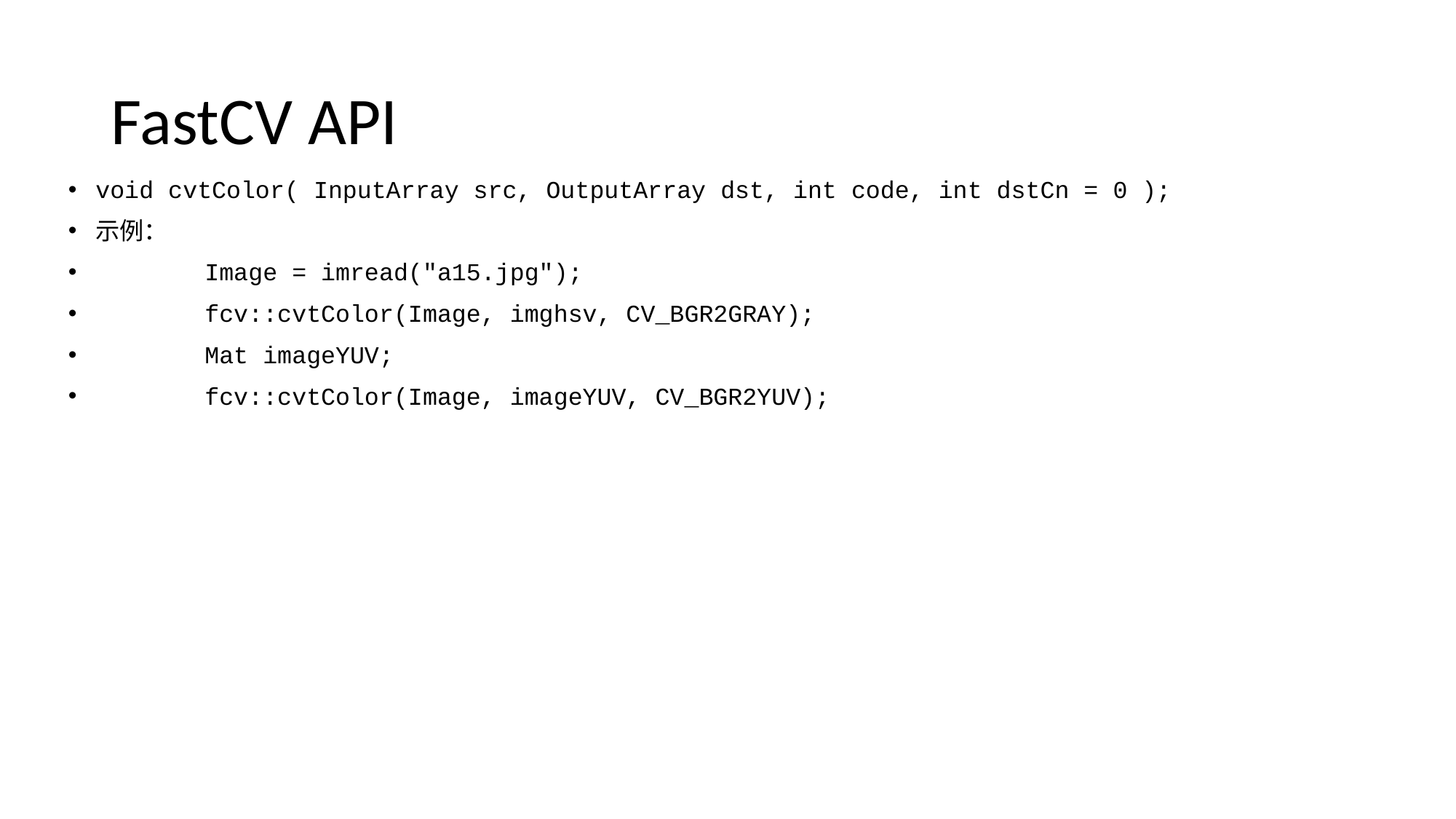

# FastCV API
void cvtColor( InputArray src, OutputArray dst, int code, int dstCn = 0 );
示例：
 	Image = imread("a15.jpg");
 	fcv::cvtColor(Image, imghsv, CV_BGR2GRAY);
 	Mat imageYUV;
    	fcv::cvtColor(Image, imageYUV, CV_BGR2YUV);